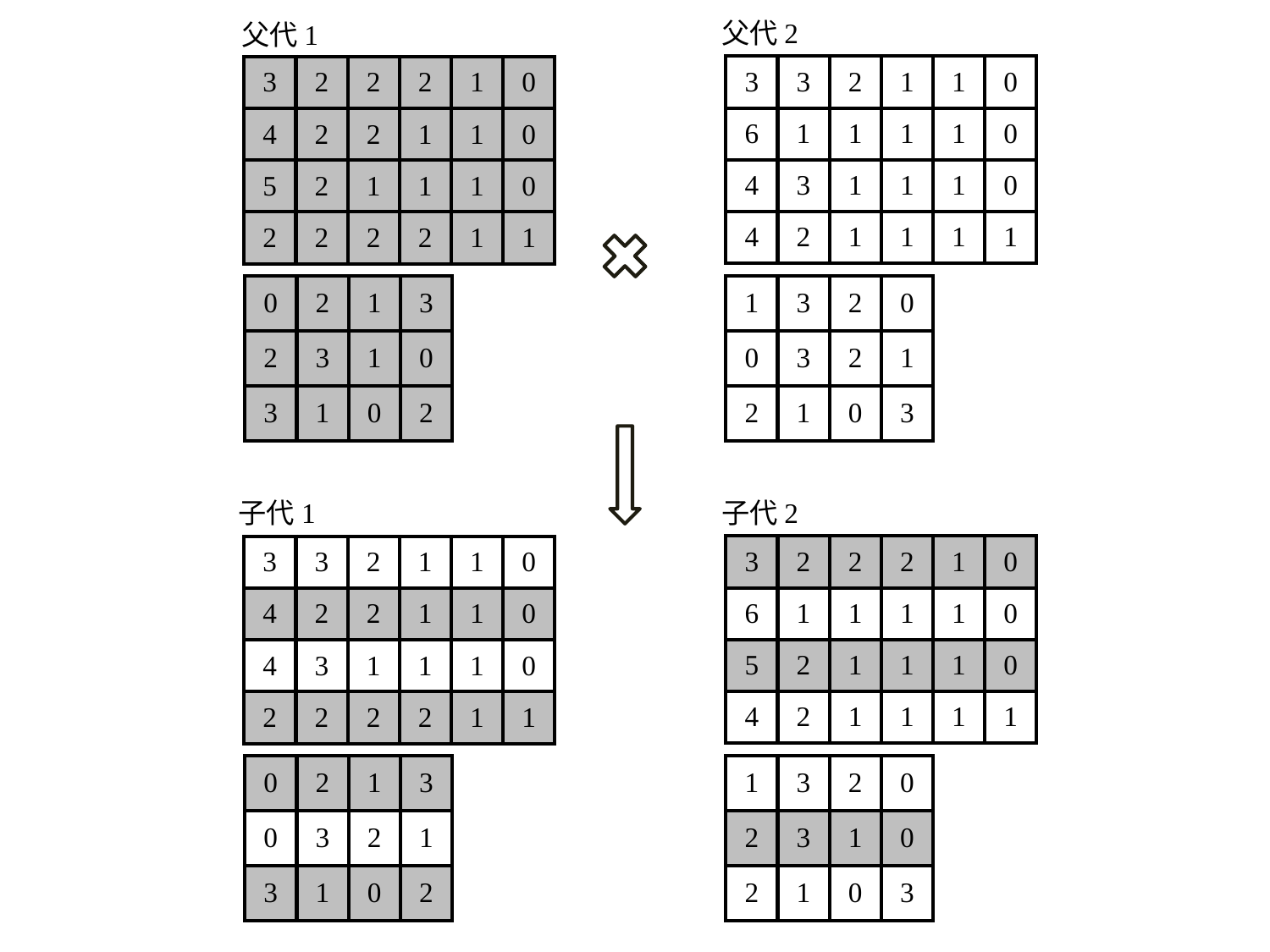

父代2
父代1
| 3 | 3 | 2 | 1 | 1 | 0 |
| --- | --- | --- | --- | --- | --- |
| 6 | 1 | 1 | 1 | 1 | 0 |
| 4 | 3 | 1 | 1 | 1 | 0 |
| 4 | 2 | 1 | 1 | 1 | 1 |
| 3 | 2 | 2 | 2 | 1 | 0 |
| --- | --- | --- | --- | --- | --- |
| 4 | 2 | 2 | 1 | 1 | 0 |
| 5 | 2 | 1 | 1 | 1 | 0 |
| 2 | 2 | 2 | 2 | 1 | 1 |

| 0 | 2 | 1 | 3 |
| --- | --- | --- | --- |
| 2 | 3 | 1 | 0 |
| 3 | 1 | 0 | 2 |
| 1 | 3 | 2 | 0 |
| --- | --- | --- | --- |
| 0 | 3 | 2 | 1 |
| 2 | 1 | 0 | 3 |

子代1
子代2
| 3 | 2 | 2 | 2 | 1 | 0 |
| --- | --- | --- | --- | --- | --- |
| 6 | 1 | 1 | 1 | 1 | 0 |
| 5 | 2 | 1 | 1 | 1 | 0 |
| 4 | 2 | 1 | 1 | 1 | 1 |
| 3 | 3 | 2 | 1 | 1 | 0 |
| --- | --- | --- | --- | --- | --- |
| 4 | 2 | 2 | 1 | 1 | 0 |
| 4 | 3 | 1 | 1 | 1 | 0 |
| 2 | 2 | 2 | 2 | 1 | 1 |
| 0 | 2 | 1 | 3 |
| --- | --- | --- | --- |
| 0 | 3 | 2 | 1 |
| 3 | 1 | 0 | 2 |
| 1 | 3 | 2 | 0 |
| --- | --- | --- | --- |
| 2 | 3 | 1 | 0 |
| 2 | 1 | 0 | 3 |